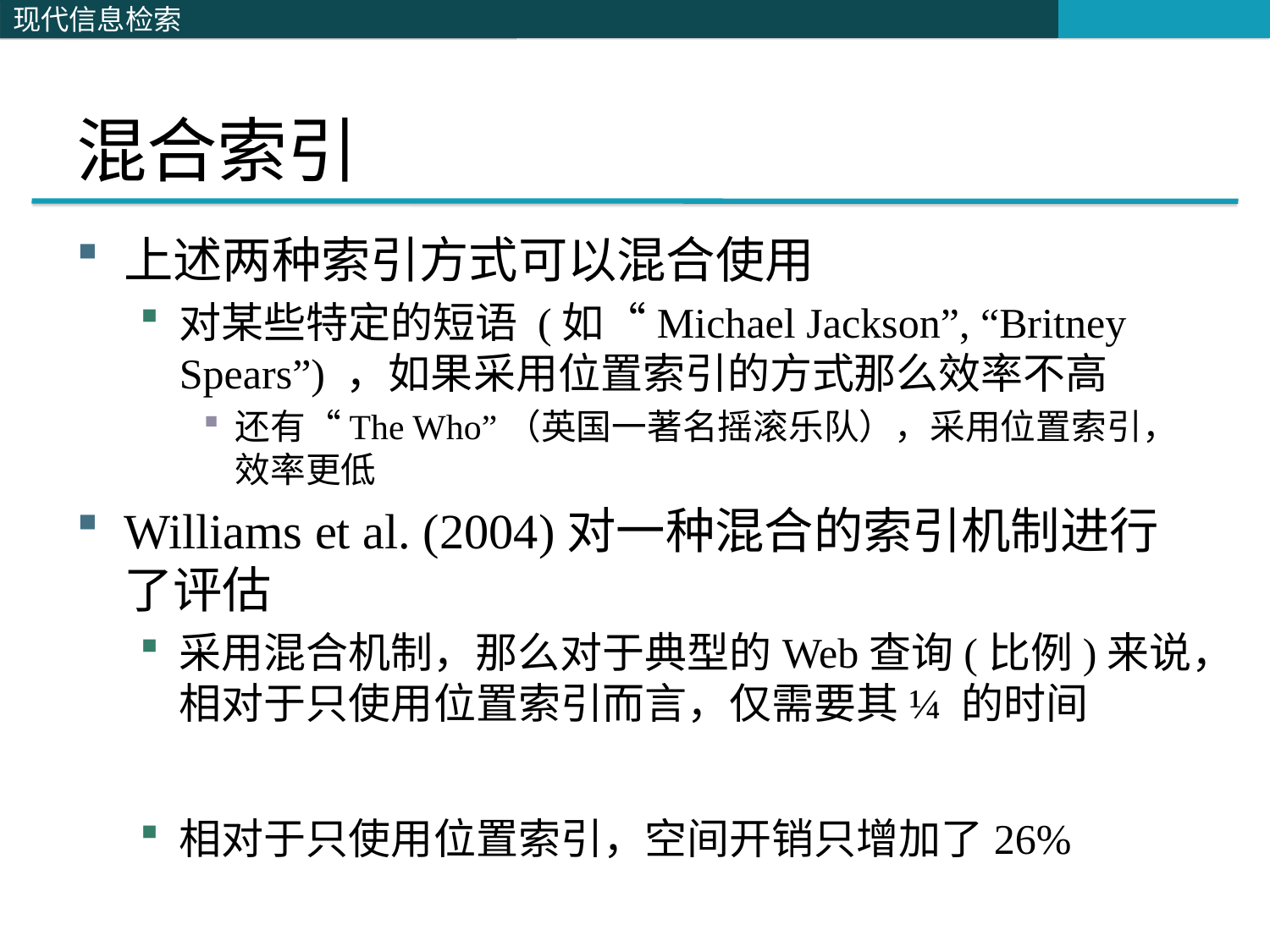

# 混合索引
上述两种索引方式可以混合使用
对某些特定的短语 (如“Michael Jackson”, “Britney Spears”) ，如果采用位置索引的方式那么效率不高
还有“The Who”（英国一著名摇滚乐队），采用位置索引，效率更低
Williams et al. (2004)对一种混合的索引机制进行了评估
采用混合机制，那么对于典型的Web查询(比例)来说，相对于只使用位置索引而言，仅需要其¼ 的时间

相对于只使用位置索引，空间开销只增加了26%